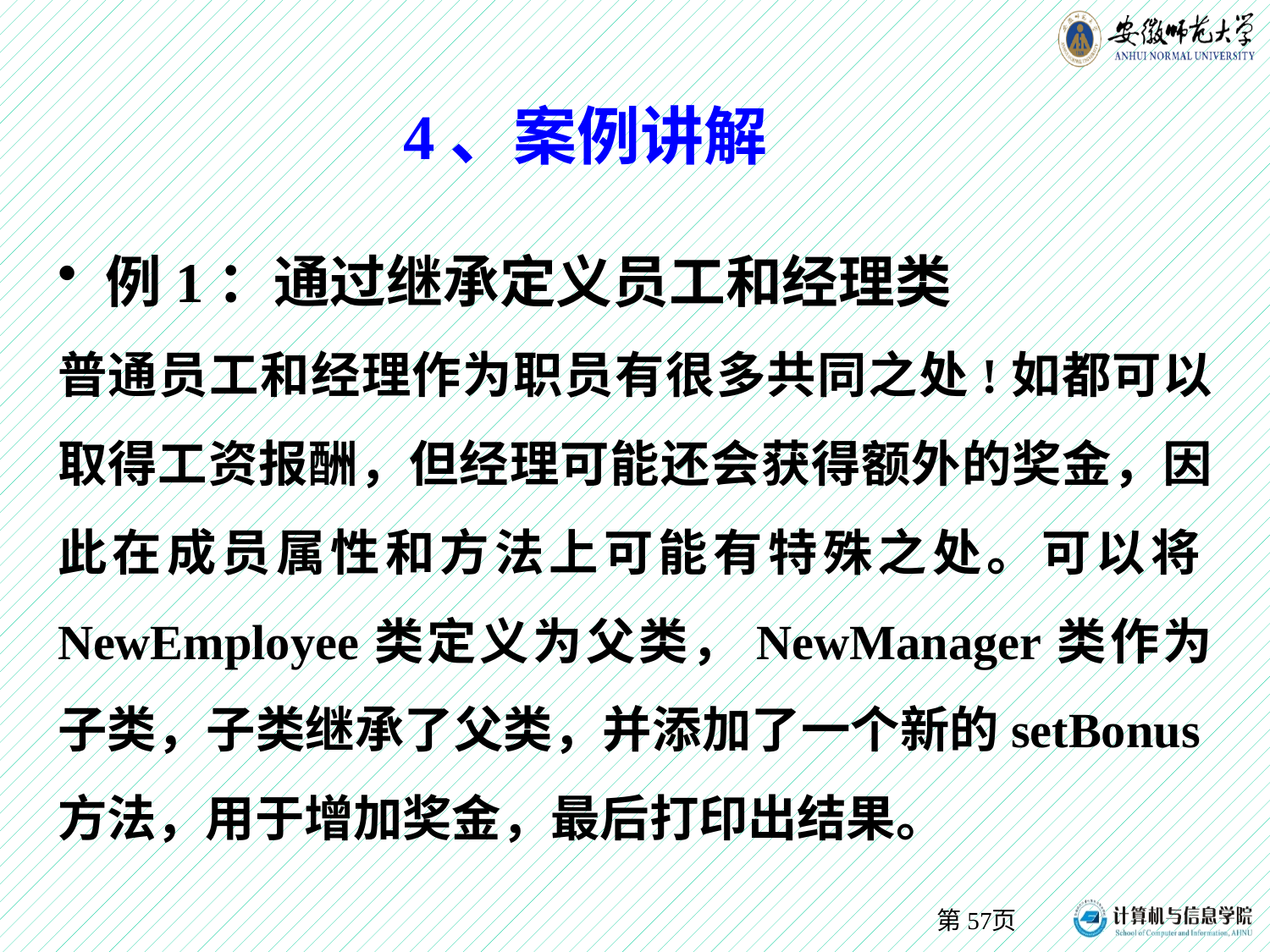

# 4、案例讲解
例1：通过继承定义员工和经理类
普通员工和经理作为职员有很多共同之处!如都可以取得工资报酬，但经理可能还会获得额外的奖金，因此在成员属性和方法上可能有特殊之处。可以将NewEmployee类定义为父类，NewManager类作为子类，子类继承了父类，并添加了一个新的setBonus方法，用于增加奖金，最后打印出结果。
第57页